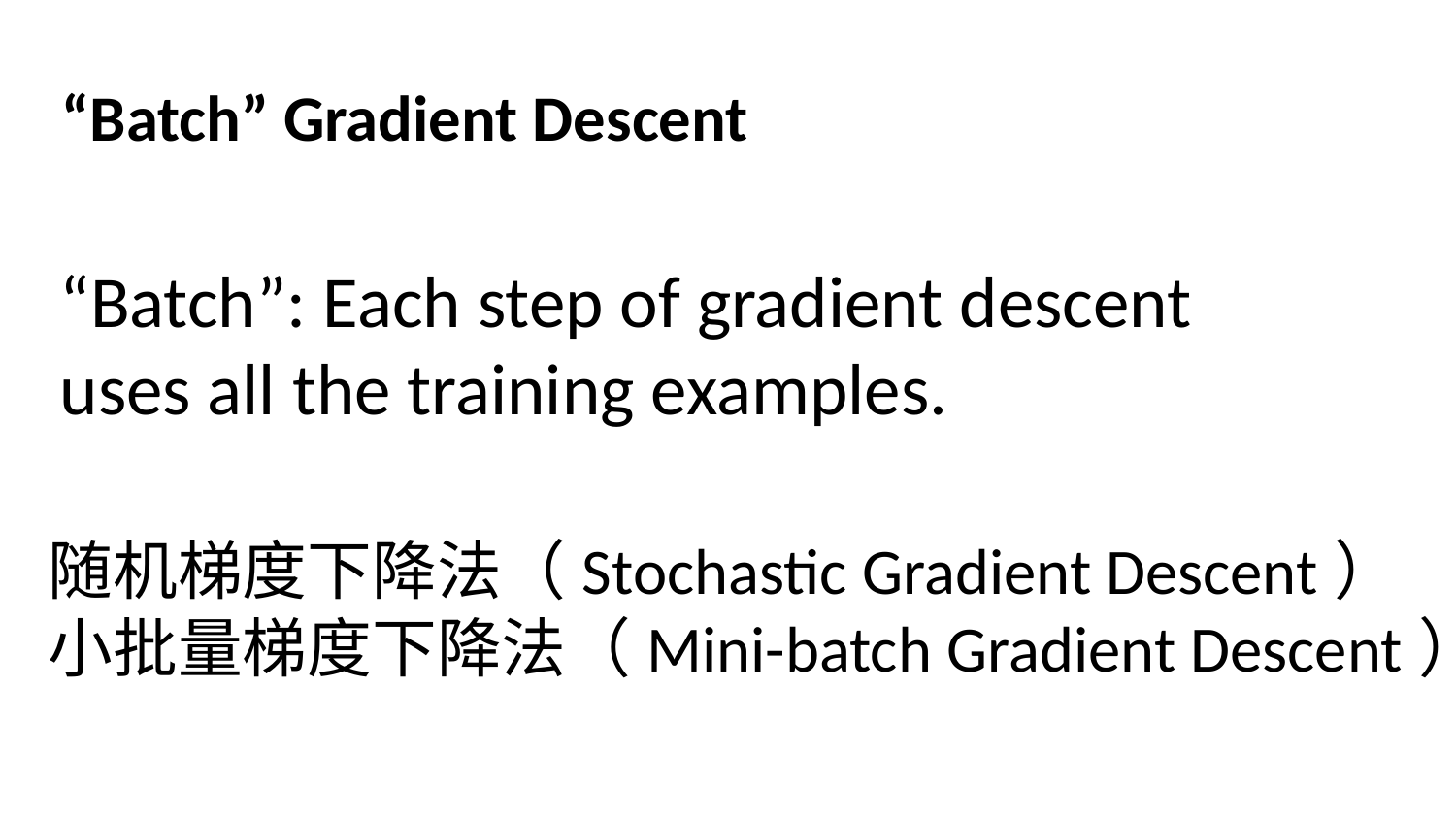

“Batch” Gradient Descent
“Batch”: Each step of gradient descent uses all the training examples.
随机梯度下降法（Stochastic Gradient Descent）
小批量梯度下降法（Mini-batch Gradient Descent）